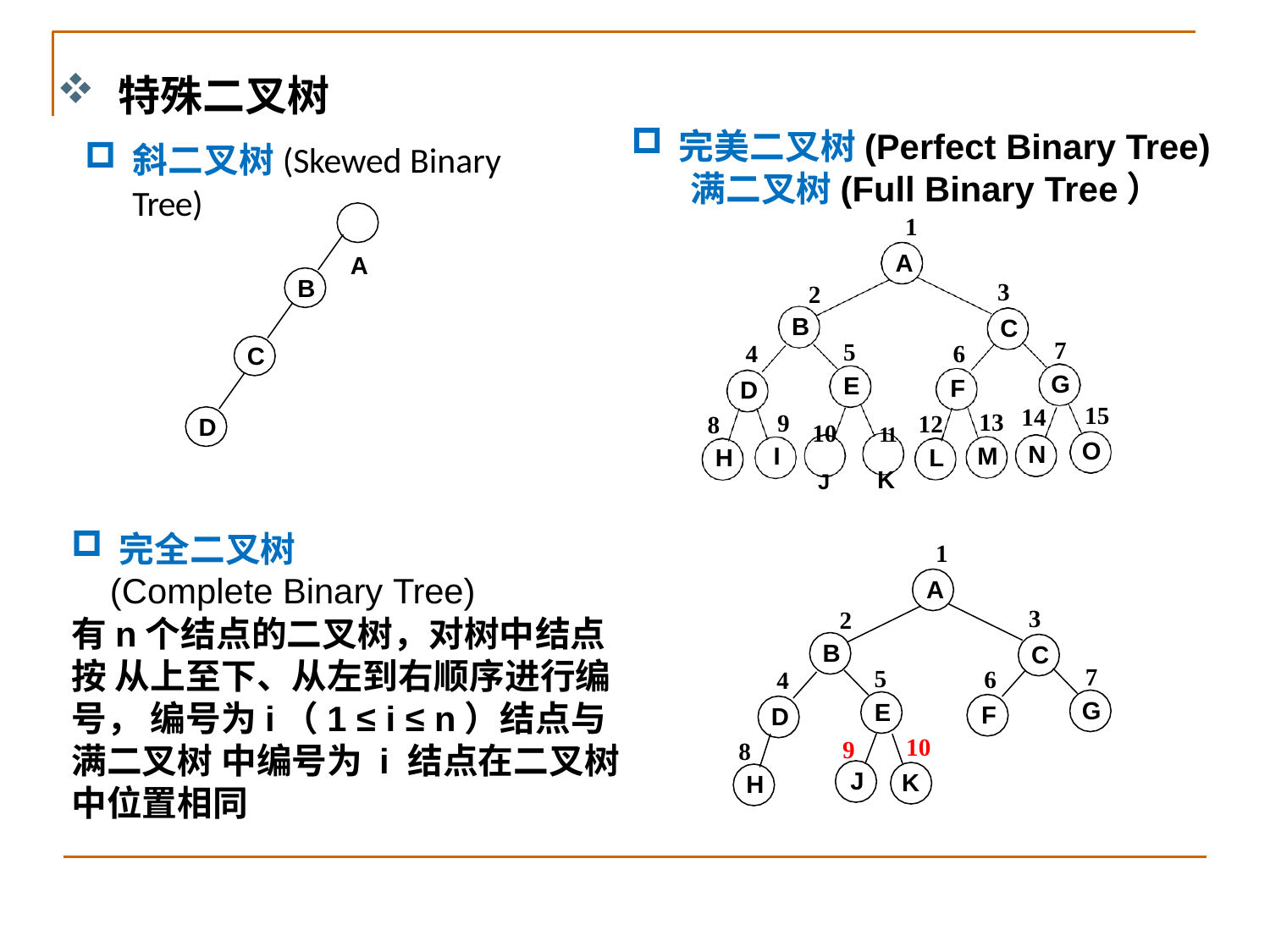

特殊二叉树
斜二叉树(Skewed Binary Tree)
A
完美二叉树(Perfect Binary Tree)
满二叉树(Full Binary Tree）
1
A

3
C

B
2
B

7
G
4
D
5
E
6
F

C

15
O
14
N
13
M
10	11
J	K
9
I
12
L
8
H

D

完全二叉树
(Complete Binary Tree)
有n个结点的二叉树，对树中结点按 从上至下、从左到右顺序进行编号， 编号为i（1 ≤ i ≤ n）结点与满二叉树 中编号为 i 结点在二叉树中位置相同
1
A

3
C
2
B

7
G
4
D
5
E
6
F

10
K
9
J
8
H